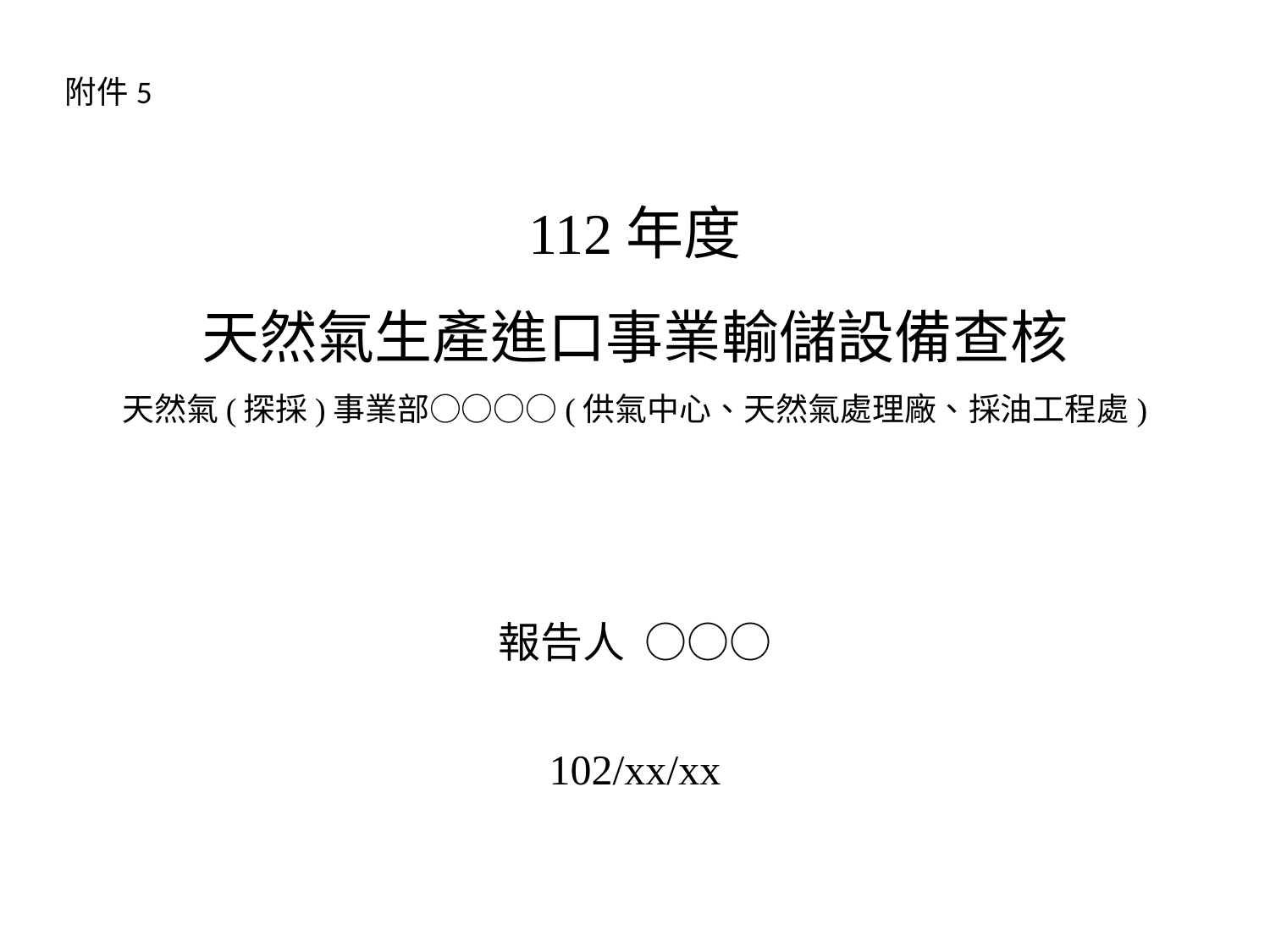

附件5
# 112年度 天然氣生產進口事業輸儲設備查核 天然氣(探採)事業部○○○○(供氣中心、天然氣處理廠、採油工程處)
報告人  ○○○

102/xx/xx